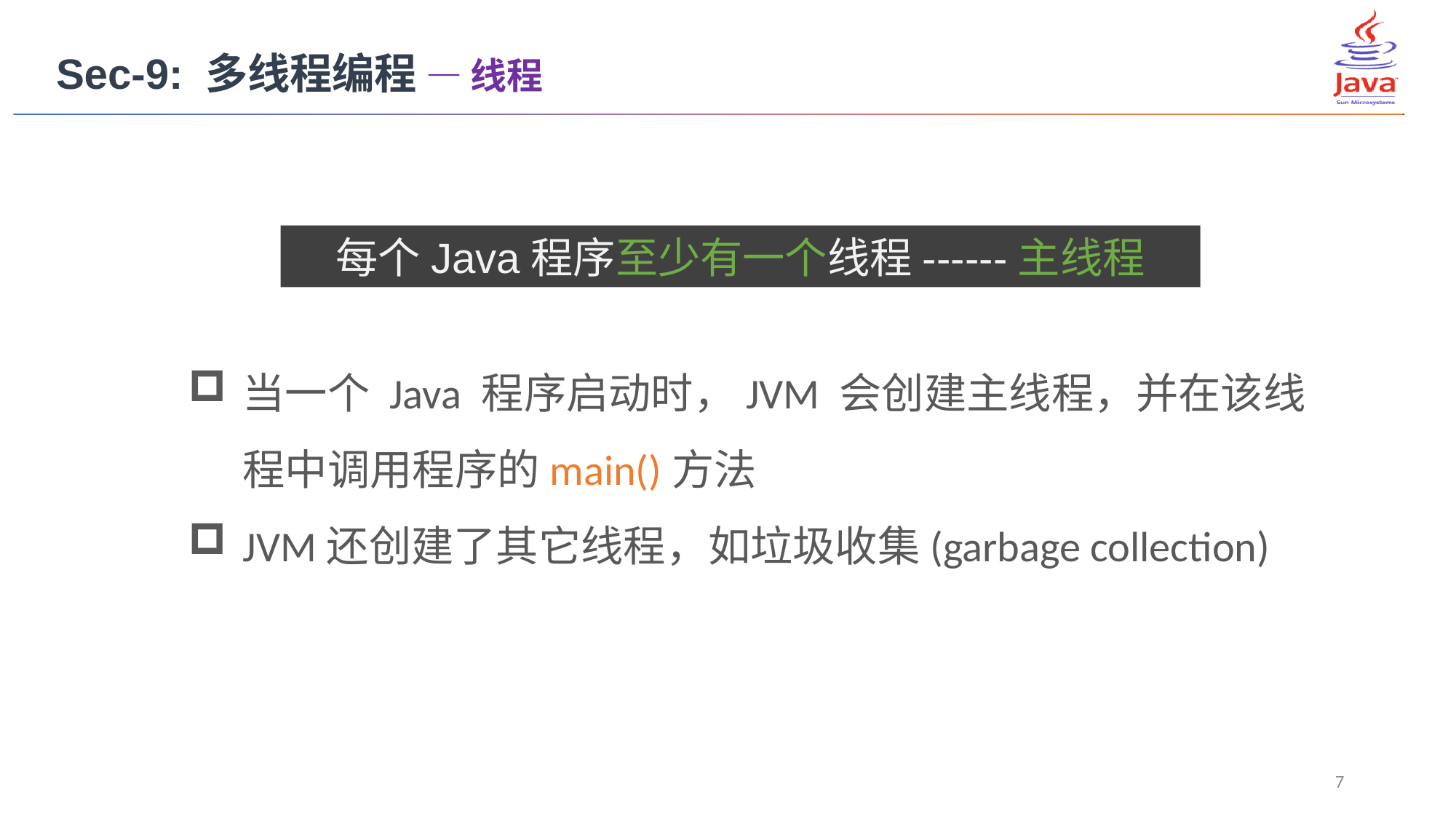

Sec-9: 多线程编程 — 线程
每个Java程序至少有一个线程------主线程
当一个 Java 程序启动时，JVM 会创建主线程，并在该线程中调用程序的main()方法
JVM还创建了其它线程，如垃圾收集(garbage collection)
7